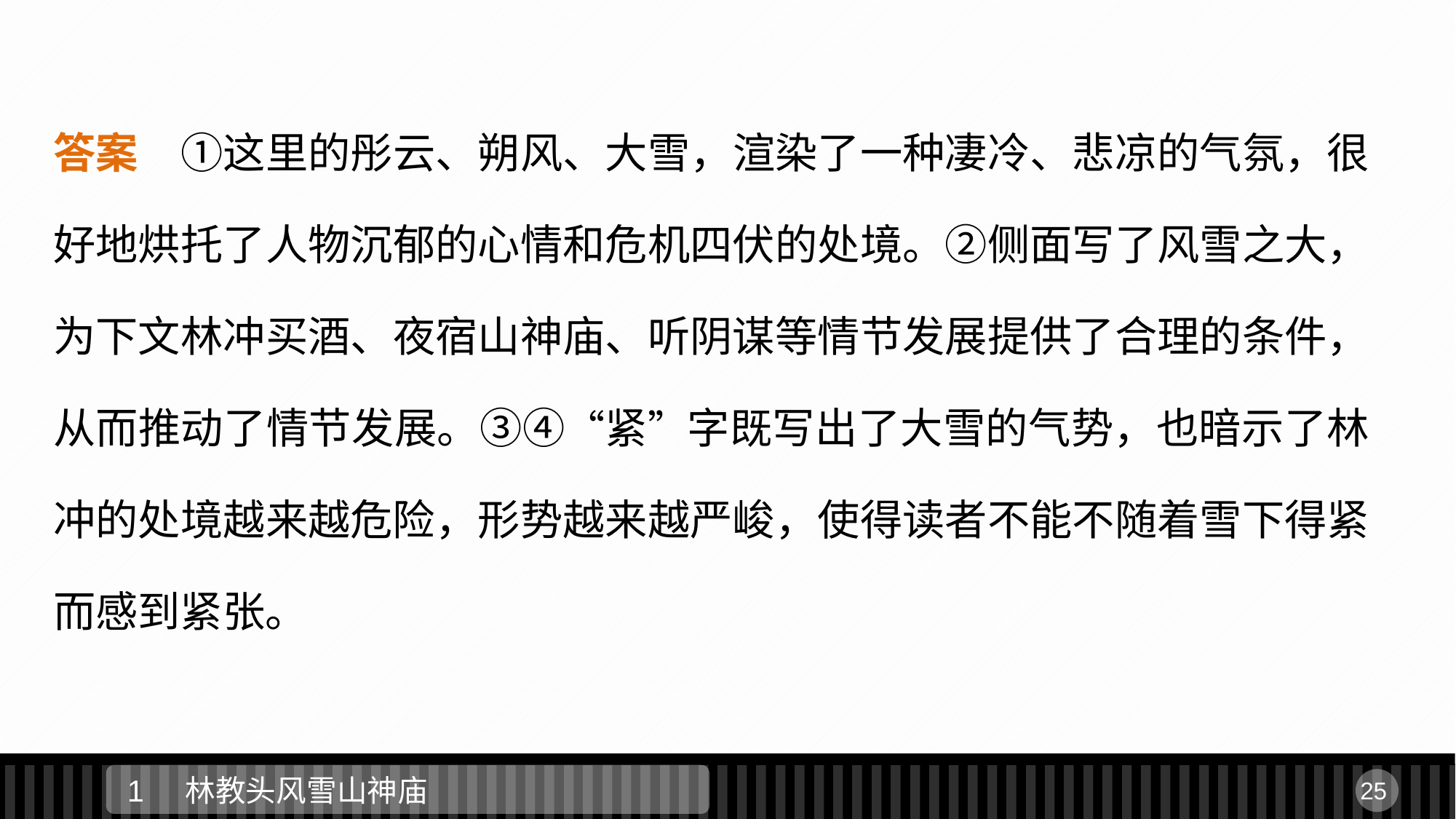

答案　①这里的彤云、朔风、大雪，渲染了一种凄冷、悲凉的气氛，很好地烘托了人物沉郁的心情和危机四伏的处境。②侧面写了风雪之大，为下文林冲买酒、夜宿山神庙、听阴谋等情节发展提供了合理的条件，从而推动了情节发展。③④“紧”字既写出了大雪的气势，也暗示了林冲的处境越来越危险，形势越来越严峻，使得读者不能不随着雪下得紧而感到紧张。